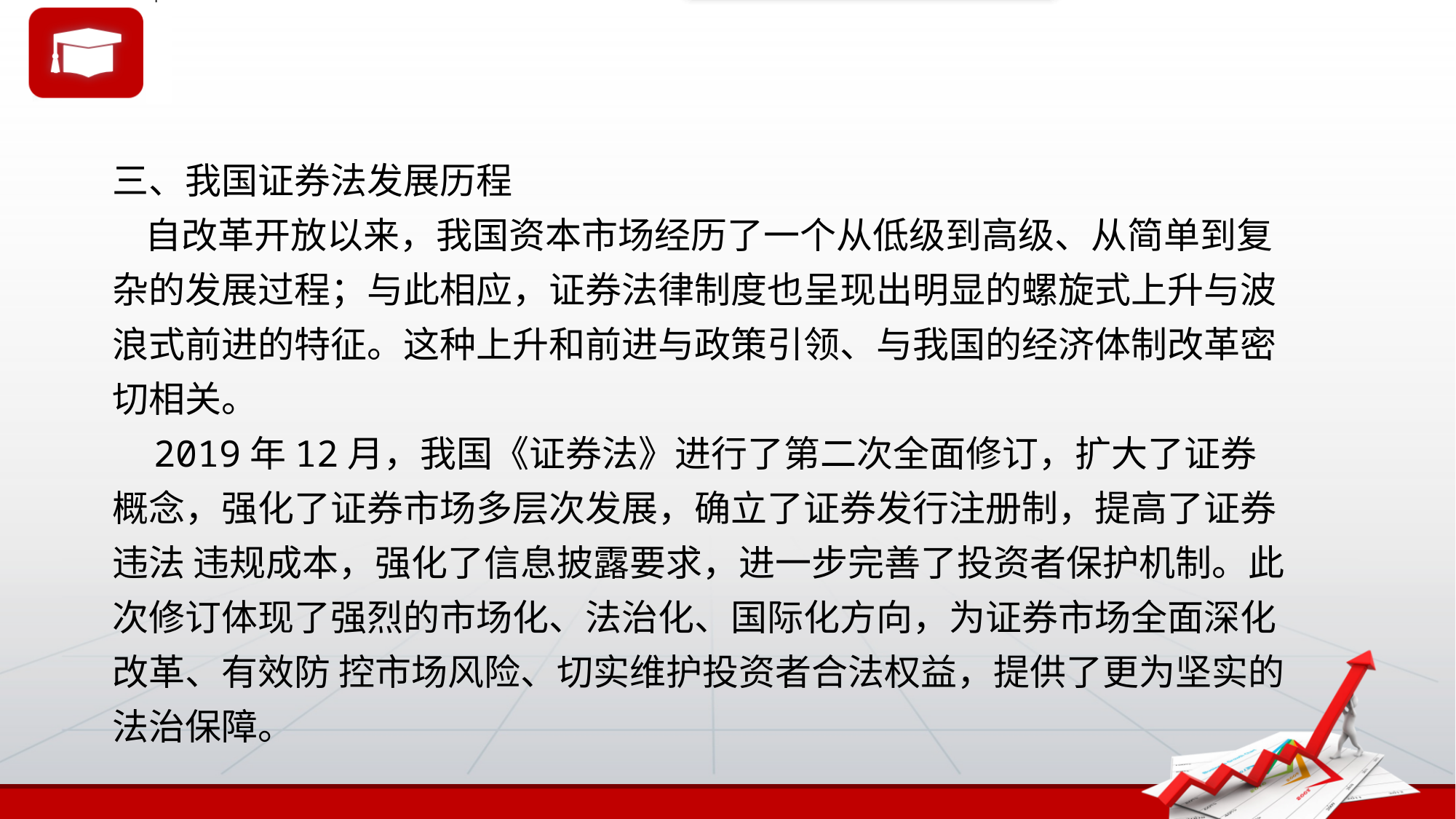

# 三、我国证券法发展历程 自改革开放以来，我国资本市场经历了一个从低级到高级、从简单到复杂的发展过程；与此相应，证券法律制度也呈现出明显的螺旋式上升与波浪式前进的特征。这种上升和前进与政策引领、与我国的经济体制改革密切相关。 2019年12月，我国《证券法》进行了第二次全面修订，扩大了证券 概念，强化了证券市场多层次发展，确立了证券发行注册制，提高了证券违法 违规成本，强化了信息披露要求，进一步完善了投资者保护机制。此次修订体现了强烈的市场化、法治化、国际化方向，为证券市场全面深化改革、有效防 控市场风险、切实维护投资者合法权益，提供了更为坚实的法治保障。